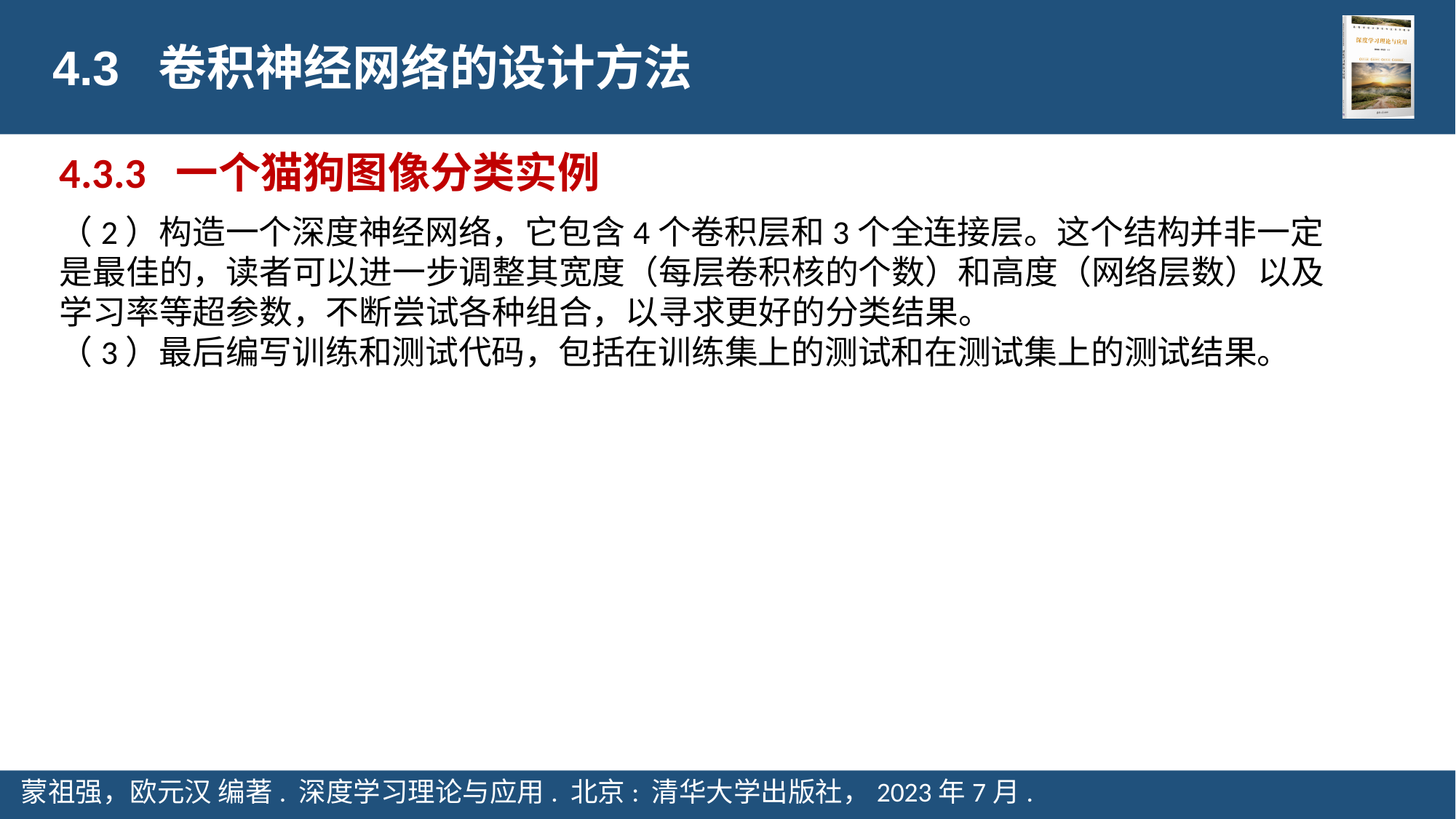

4.3  卷积神经网络的设计方法
4.3.3  一个猫狗图像分类实例
（2）构造一个深度神经网络，它包含4个卷积层和3个全连接层。这个结构并非一定是最佳的，读者可以进一步调整其宽度（每层卷积核的个数）和高度（网络层数）以及学习率等超参数，不断尝试各种组合，以寻求更好的分类结果。
（3）最后编写训练和测试代码，包括在训练集上的测试和在测试集上的测试结果。